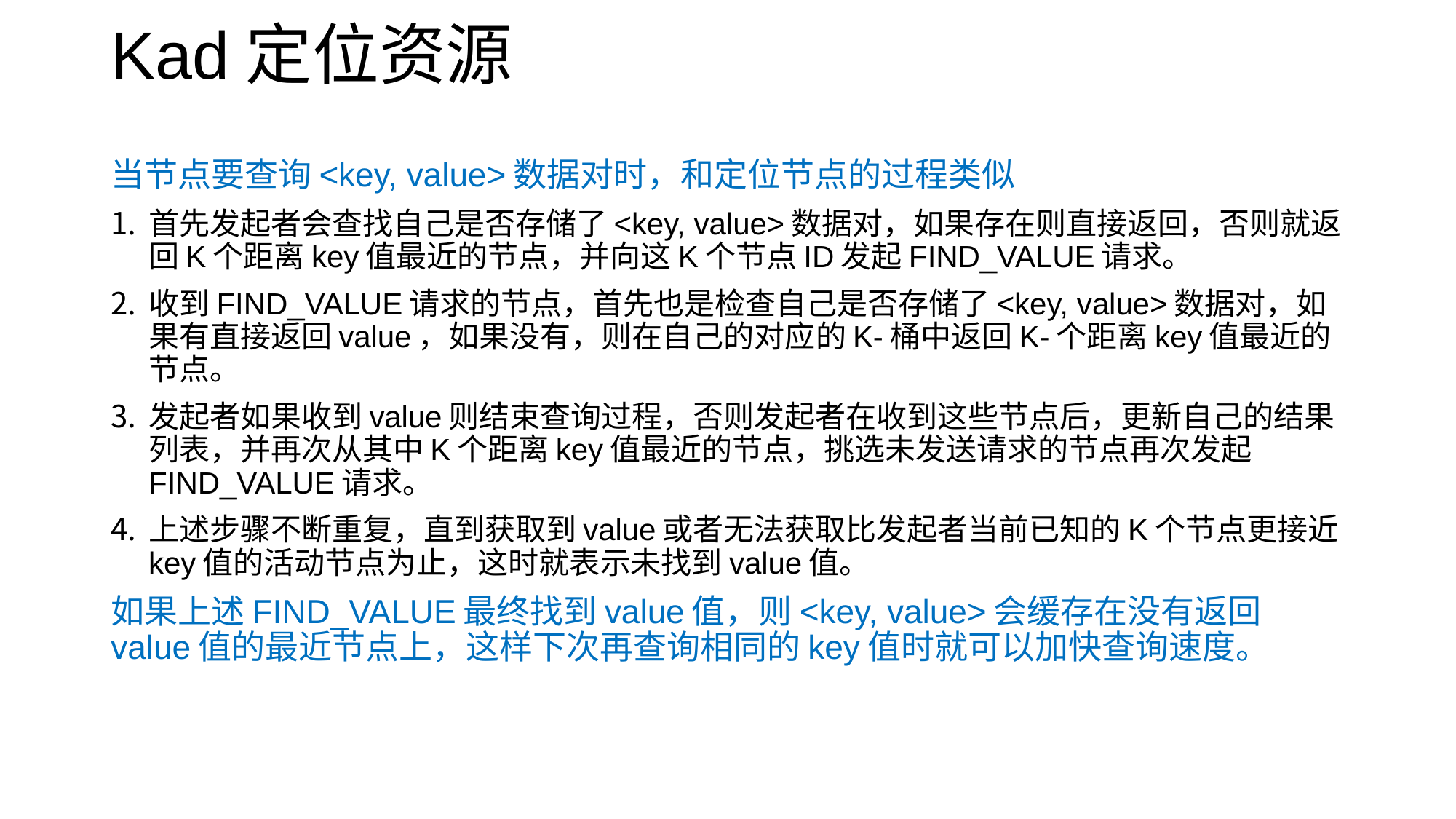

# Kad定位资源
当节点要查询<key, value>数据对时，和定位节点的过程类似
首先发起者会查找自己是否存储了<key, value>数据对，如果存在则直接返回，否则就返回K个距离key值最近的节点，并向这K个节点ID发起FIND_VALUE请求。
收到FIND_VALUE请求的节点，首先也是检查自己是否存储了<key, value>数据对，如果有直接返回value，如果没有，则在自己的对应的K-桶中返回K-个距离key值最近的节点。
发起者如果收到value则结束查询过程，否则发起者在收到这些节点后，更新自己的结果列表，并再次从其中K个距离key值最近的节点，挑选未发送请求的节点再次发起FIND_VALUE请求。
上述步骤不断重复，直到获取到value或者无法获取比发起者当前已知的K个节点更接近key值的活动节点为止，这时就表示未找到value值。
如果上述FIND_VALUE最终找到value值，则<key, value>会缓存在没有返回value值的最近节点上，这样下次再查询相同的key值时就可以加快查询速度。